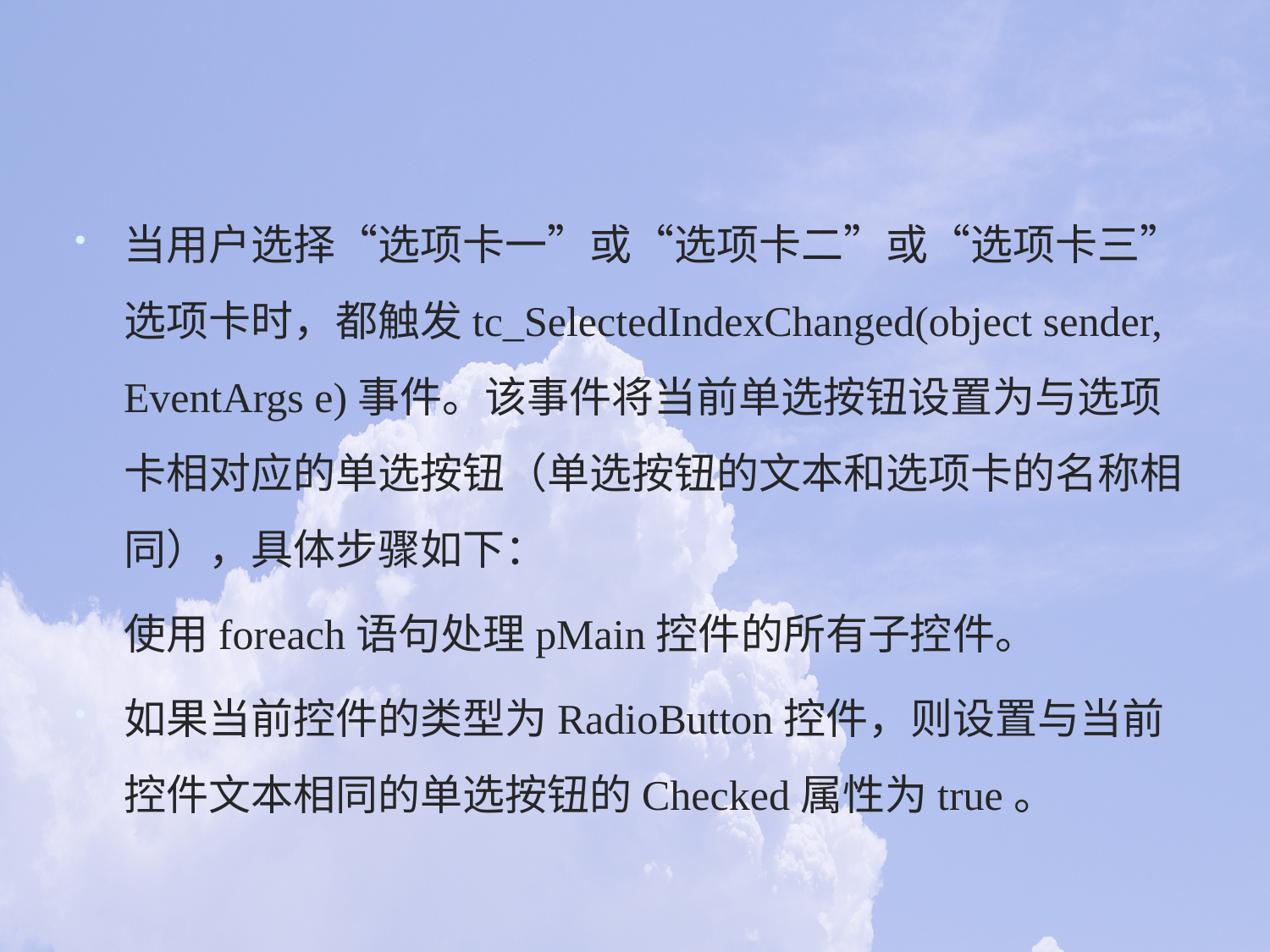

#
当用户选择“选项卡一”或“选项卡二”或“选项卡三”选项卡时，都触发tc_SelectedIndexChanged(object sender, EventArgs e)事件。该事件将当前单选按钮设置为与选项卡相对应的单选按钮（单选按钮的文本和选项卡的名称相同），具体步骤如下：
使用foreach语句处理pMain控件的所有子控件。
如果当前控件的类型为RadioButton控件，则设置与当前控件文本相同的单选按钮的Checked属性为true。